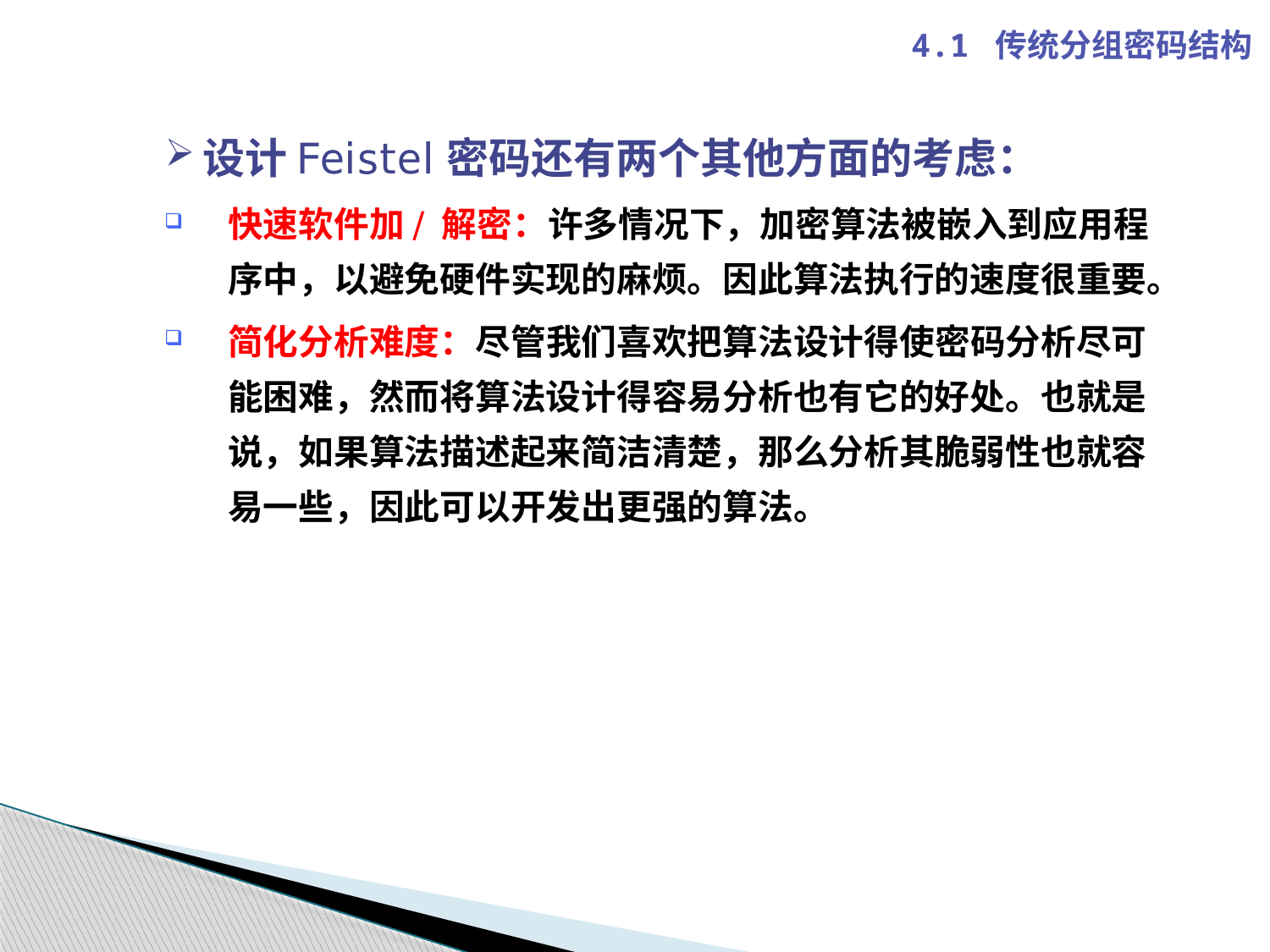

4.1 传统分组密码结构

设计Feistel密码还有两个其他方面的考虑：
快速软件加/解密：许多情况下，加密算法被嵌入到应用程序中，以避免硬件实现的麻烦。因此算法执行的速度很重要。
简化分析难度：尽管我们喜欢把算法设计得使密码分析尽可能困难，然而将算法设计得容易分析也有它的好处。也就是说，如果算法描述起来简洁清楚，那么分析其脆弱性也就容易一些，因此可以开发出更强的算法。